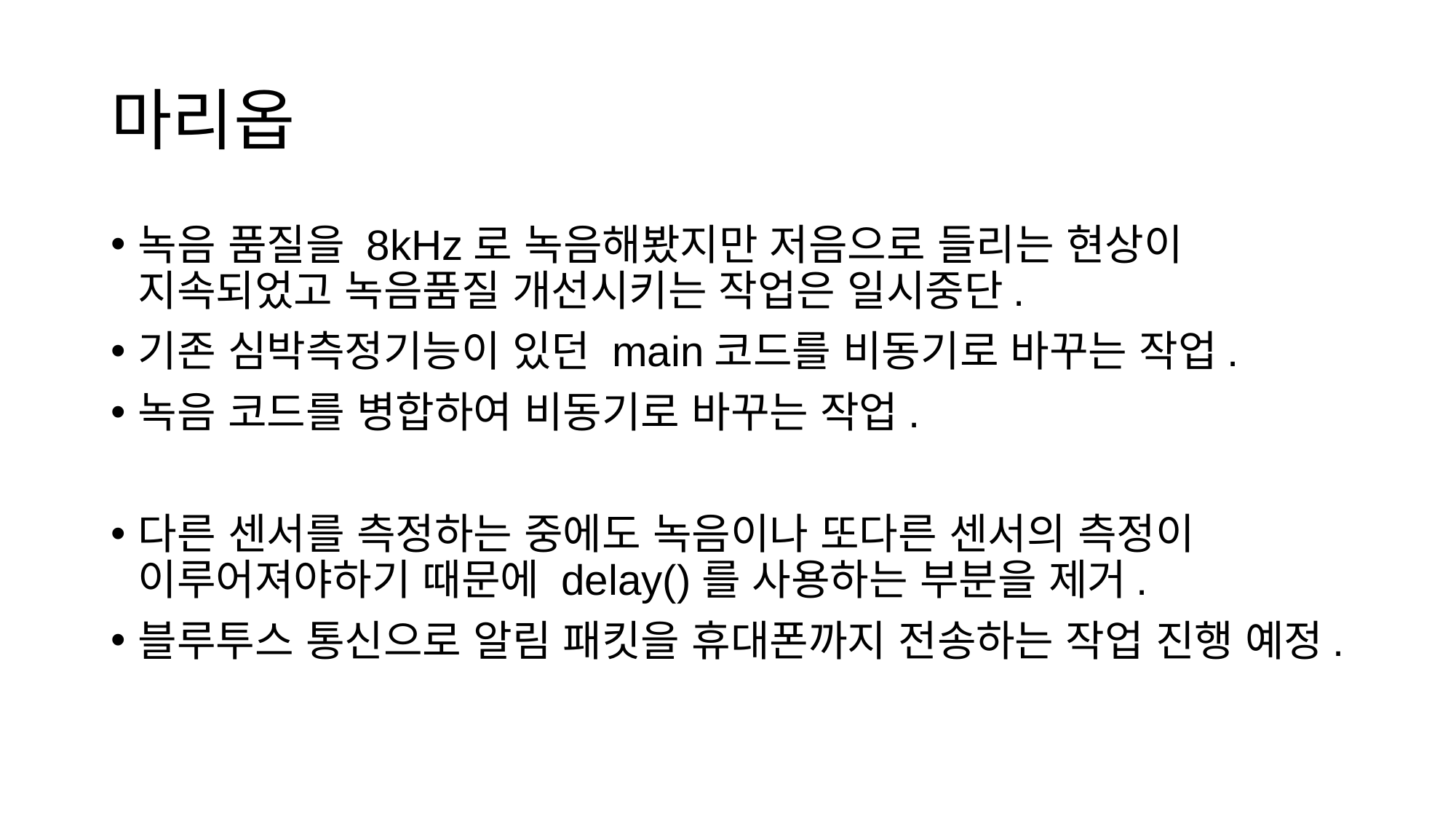

# 마리옵
녹음 품질을 8kHz로 녹음해봤지만 저음으로 들리는 현상이 지속되었고 녹음품질 개선시키는 작업은 일시중단.
기존 심박측정기능이 있던 main코드를 비동기로 바꾸는 작업.
녹음 코드를 병합하여 비동기로 바꾸는 작업.

다른 센서를 측정하는 중에도 녹음이나 또다른 센서의 측정이 이루어져야하기 때문에 delay()를 사용하는 부분을 제거.
블루투스 통신으로 알림 패킷을 휴대폰까지 전송하는 작업 진행 예정.